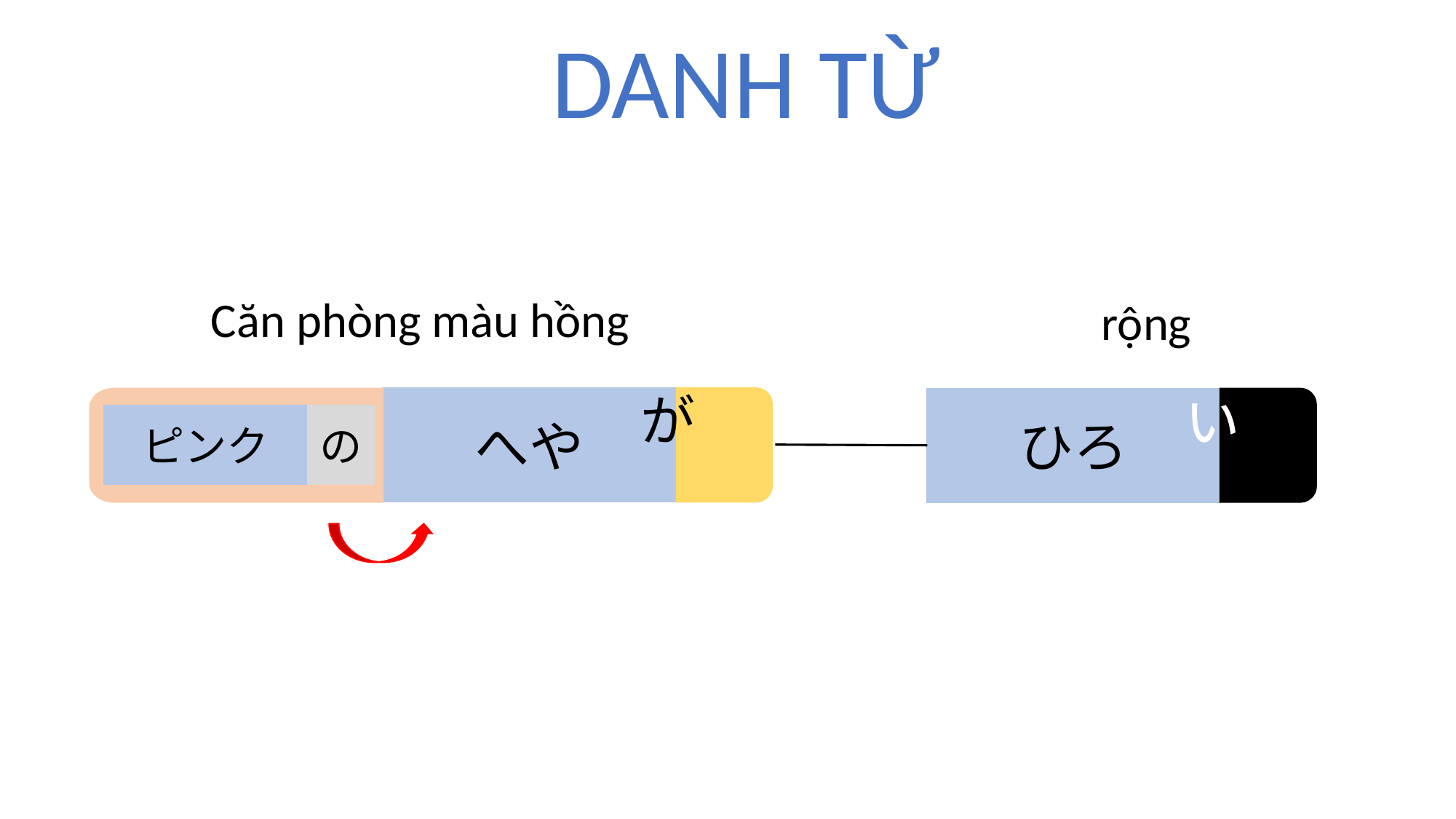

DANH TỪ
Căn phòng màu hồng
rộng
へや

ひろ
が
い
ピンク
の